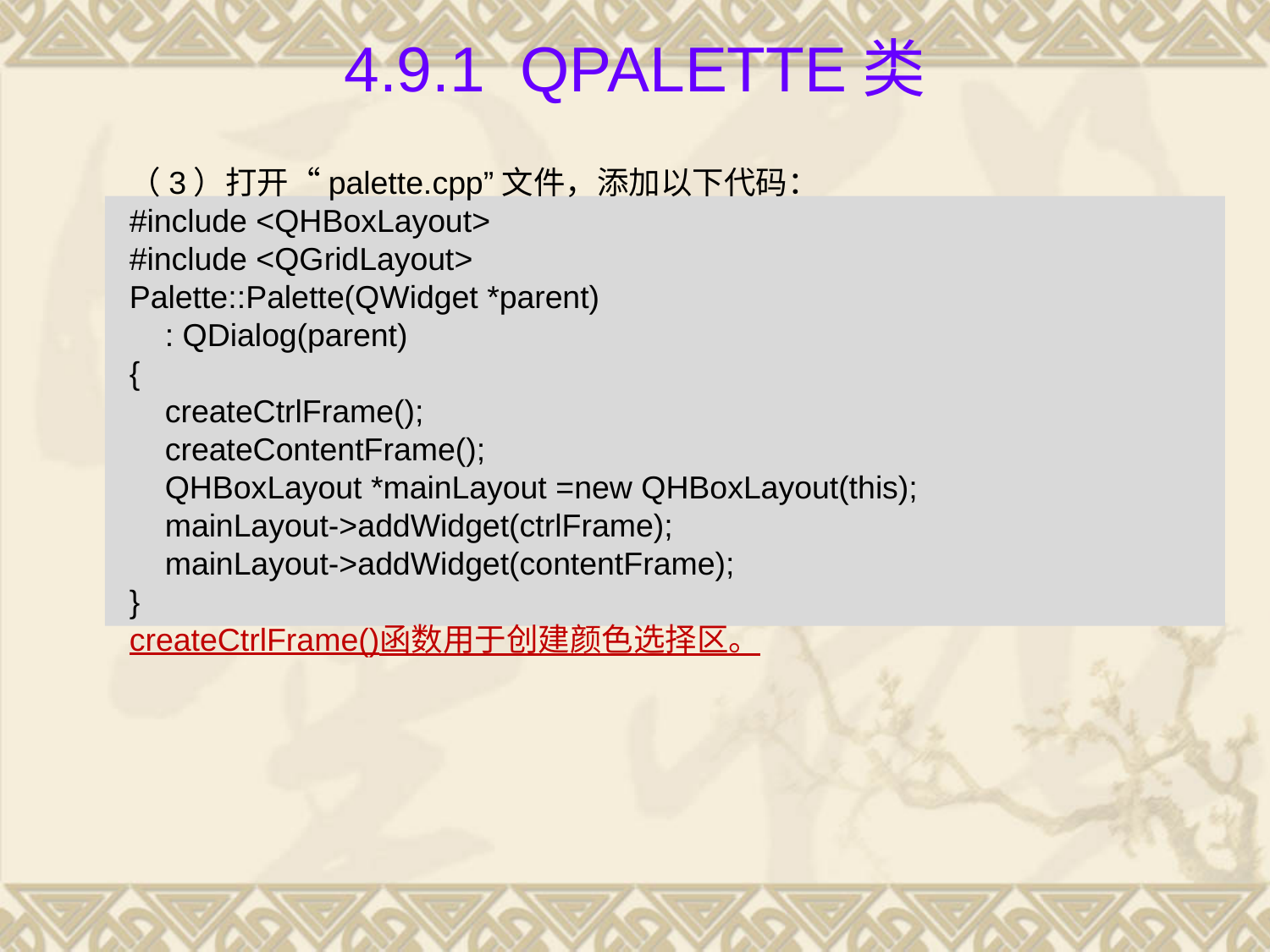

# 4.9.1  QPalette类
（3）打开“palette.cpp”文件，添加以下代码：
#include <QHBoxLayout>
#include <QGridLayout>
Palette::Palette(QWidget *parent)
    : QDialog(parent)
{
    createCtrlFrame();
    createContentFrame();
    QHBoxLayout *mainLayout =new QHBoxLayout(this);
    mainLayout->addWidget(ctrlFrame);
    mainLayout->addWidget(contentFrame);
}
createCtrlFrame()函数用于创建颜色选择区。